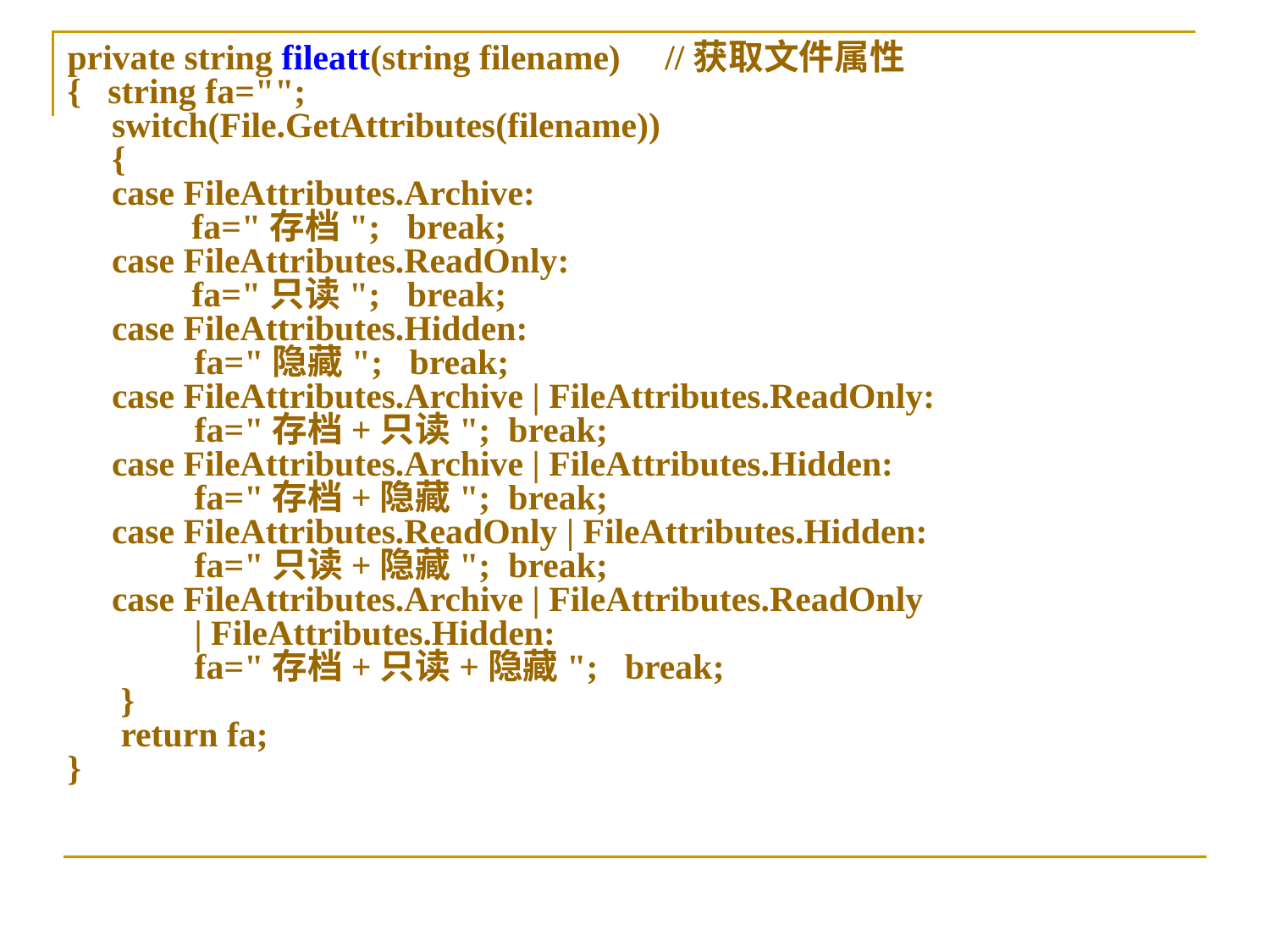

private string fileatt(string filename)     //获取文件属性
{   string fa="";
     switch(File.GetAttributes(filename))
     {
     case FileAttributes.Archive:
              fa="存档";   break;
     case FileAttributes.ReadOnly:
              fa="只读";   break;
     case FileAttributes.Hidden:
     	fa="隐藏";   break;
     case FileAttributes.Archive | FileAttributes.ReadOnly:
     	fa="存档+只读";  break;
     case FileAttributes.Archive | FileAttributes.Hidden:
     	fa="存档+隐藏";  break;
     case FileAttributes.ReadOnly | FileAttributes.Hidden:
     	fa="只读+隐藏";  break;
     case FileAttributes.Archive | FileAttributes.ReadOnly
	| FileAttributes.Hidden:
	fa="存档+只读+隐藏";   break;
      }
      return fa;
}